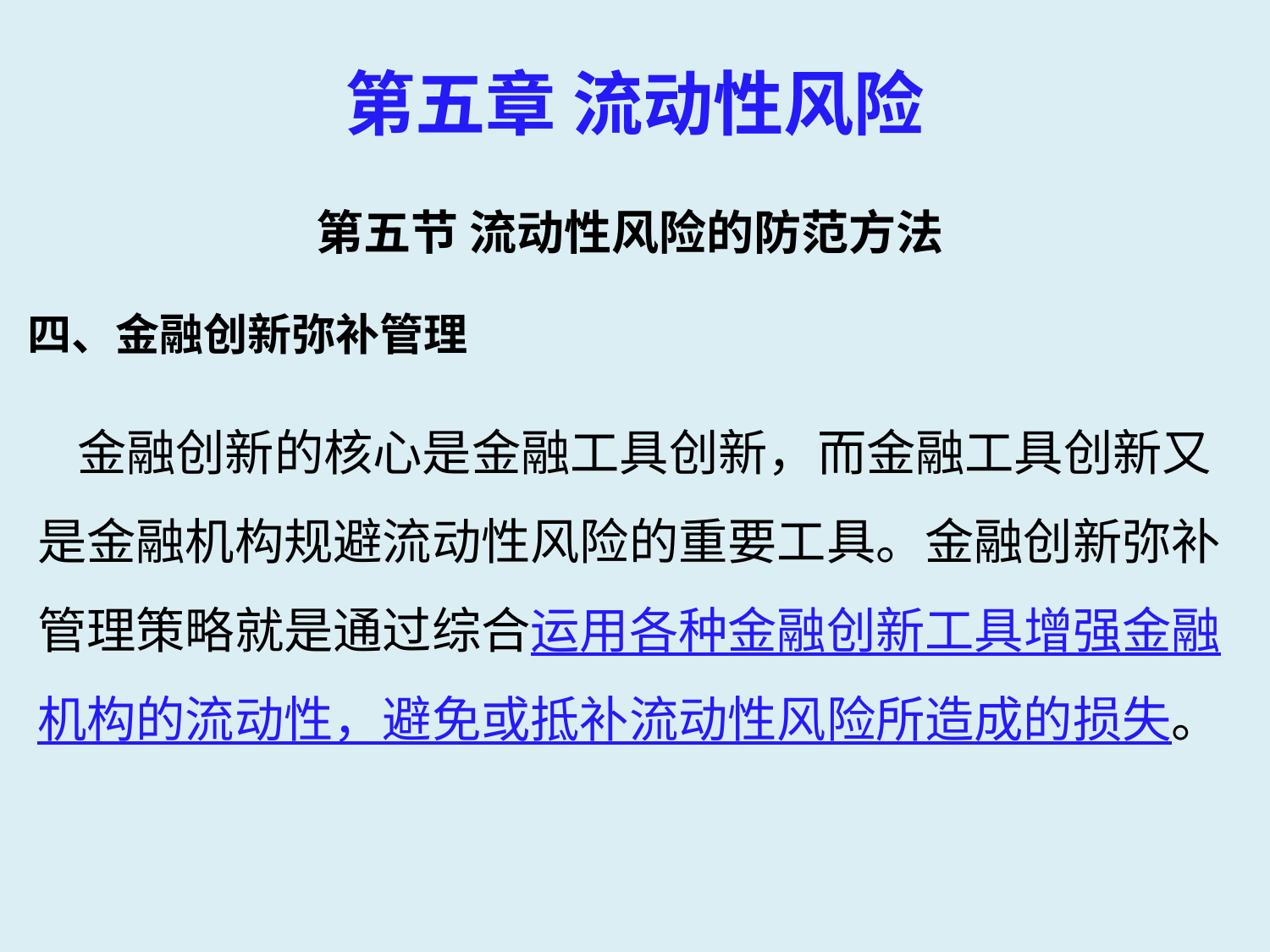

# 第五章 流动性风险
第五节 流动性风险的防范方法

四、金融创新弥补管理
    金融创新的核心是金融工具创新，而金融工具创新又是金融机构规避流动性风险的重要工具。金融创新弥补管理策略就是通过综合运用各种金融创新工具增强金融机构的流动性，避免或抵补流动性风险所造成的损失。